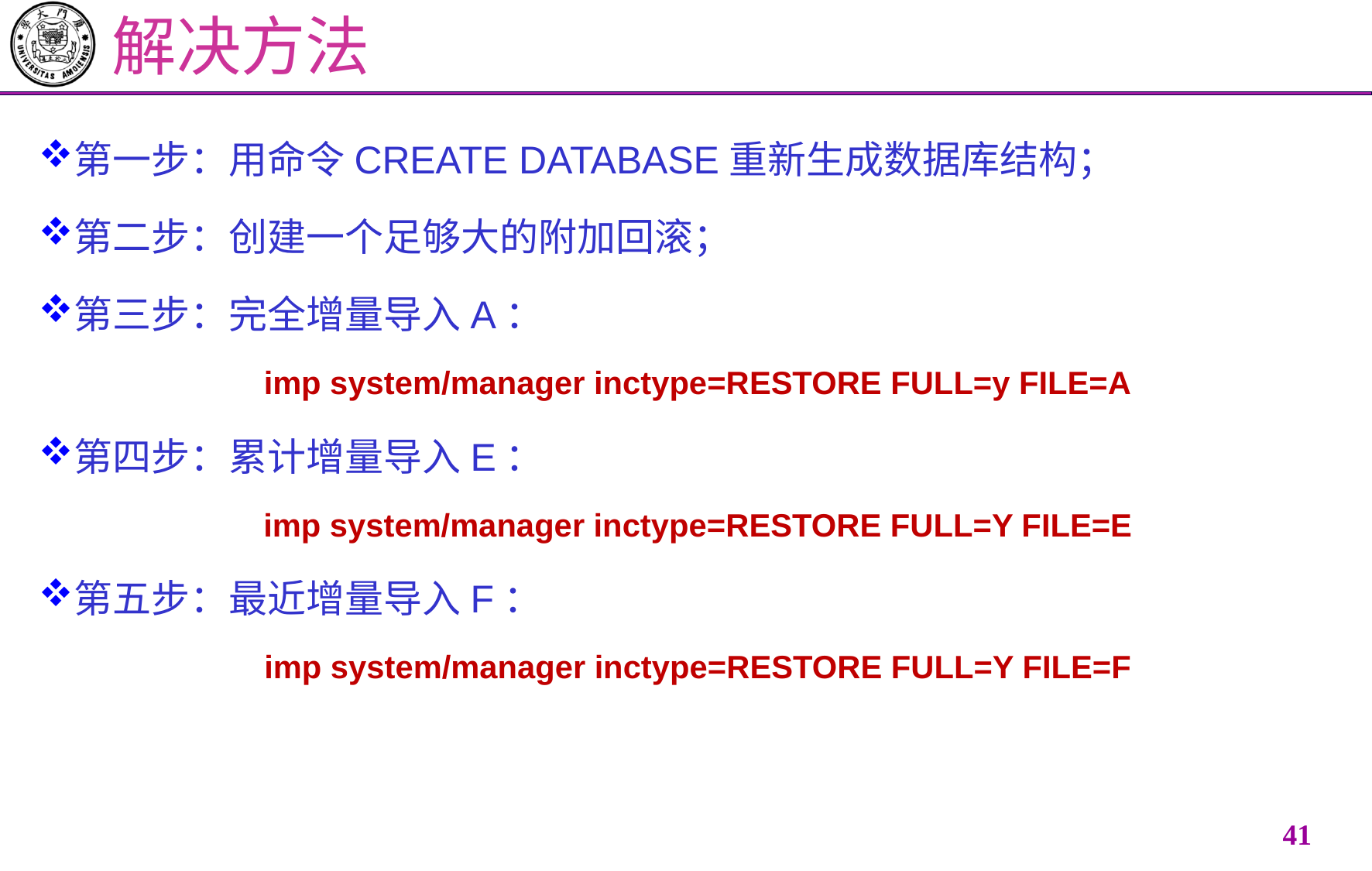

# 解决方法
第一步：用命令CREATE DATABASE重新生成数据库结构；
第二步：创建一个足够大的附加回滚；
第三步：完全增量导入A：
imp system/manager inctype=RESTORE FULL=y FILE=A
第四步：累计增量导入E：
imp system/manager inctype=RESTORE FULL=Y FILE=E
第五步：最近增量导入F：
imp system/manager inctype=RESTORE FULL=Y FILE=F
41